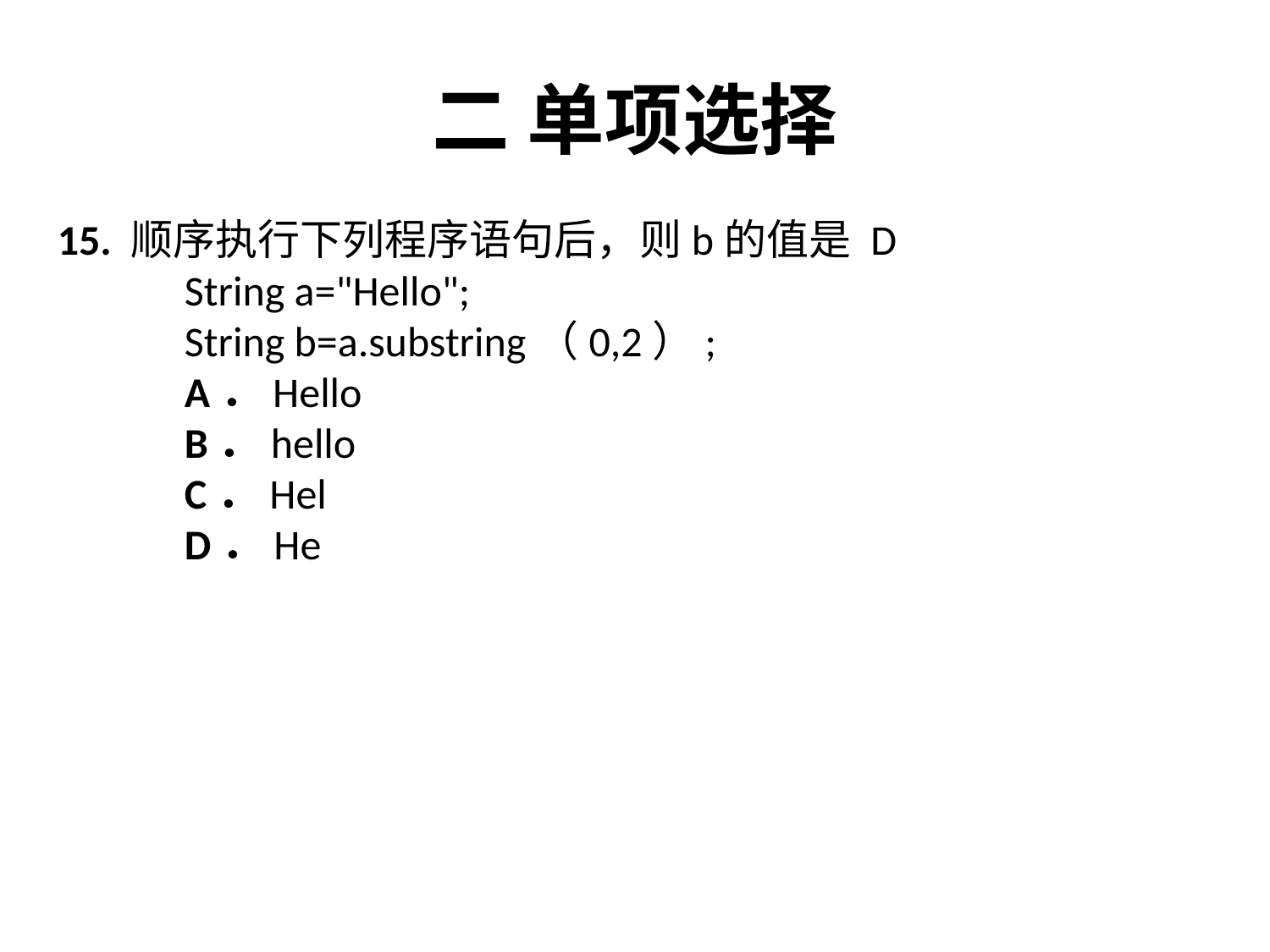

# 二 单项选择
15. 顺序执行下列程序语句后，则b的值是 D
	String a="Hello";
	String b=a.substring（0,2）;
	A．Hello
	B．hello
	C．Hel
	D．He